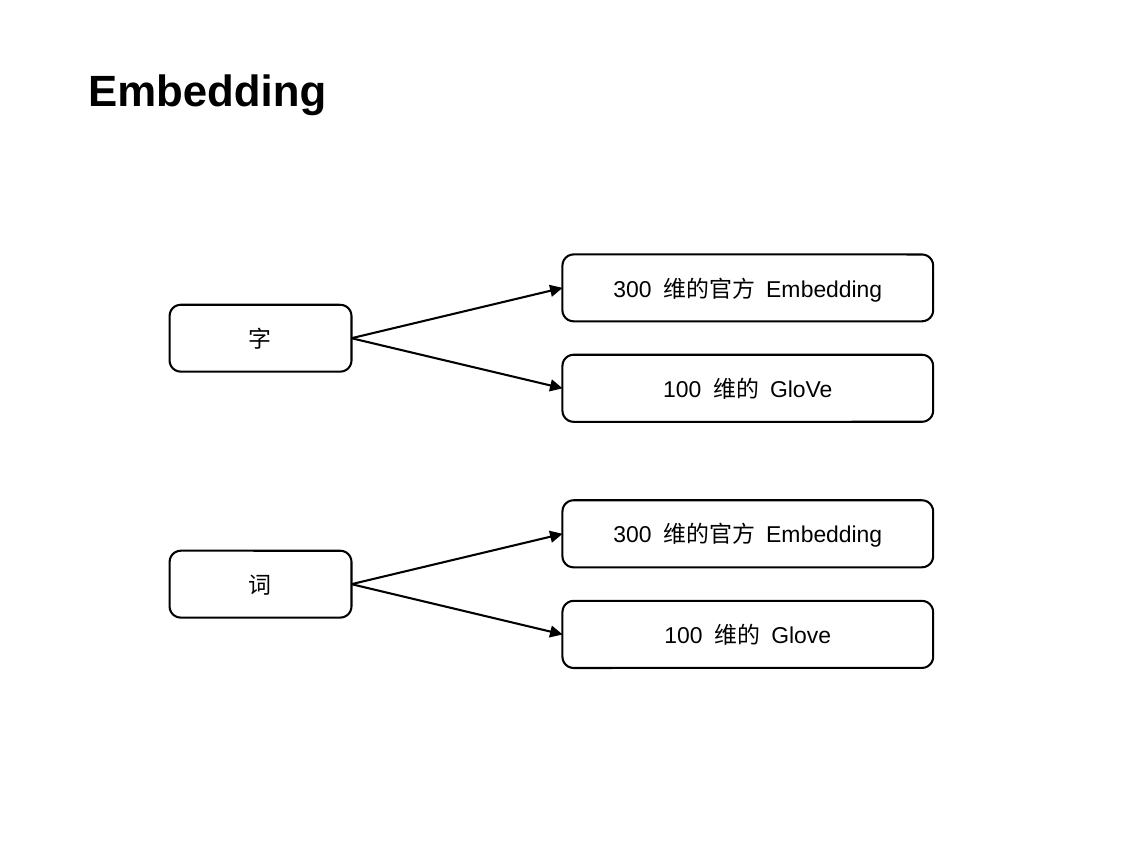

Embedding
300 维的官方 Embedding
字
100 维的 GloVe
300 维的官方 Embedding
词
100 维的 Glove